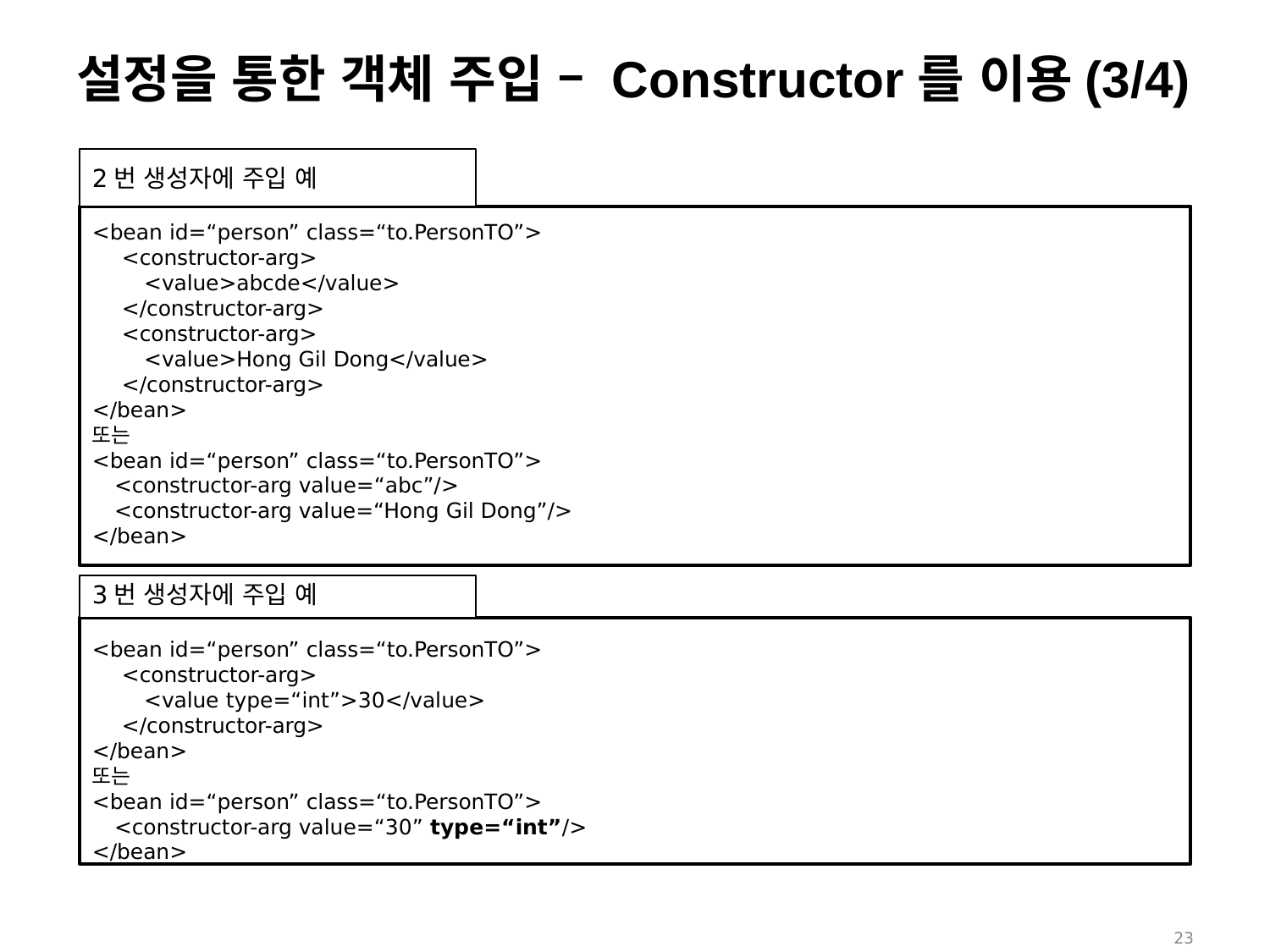

# 설정을 통한 객체 주입 – Constructor를 이용(3/4)

2번 생성자에 주입 예

<bean id=“person” class=“to.PersonTO”>
<constructor-arg>
<value>abcde</value>
</constructor-arg>
<constructor-arg>
<value>Hong Gil Dong</value>
</constructor-arg>
</bean>
또는
<bean id=“person” class=“to.PersonTO”>
<constructor-arg value=“abc”/>
<constructor-arg value=“Hong Gil Dong”/>
</bean>

3번 생성자에 주입 예

<bean id=“person” class=“to.PersonTO”>
<constructor-arg>
<value type=“int”>30</value>
</constructor-arg>
</bean>
또는
<bean id=“person” class=“to.PersonTO”>
<constructor-arg value=“30” type=“int”/>
</bean>
23